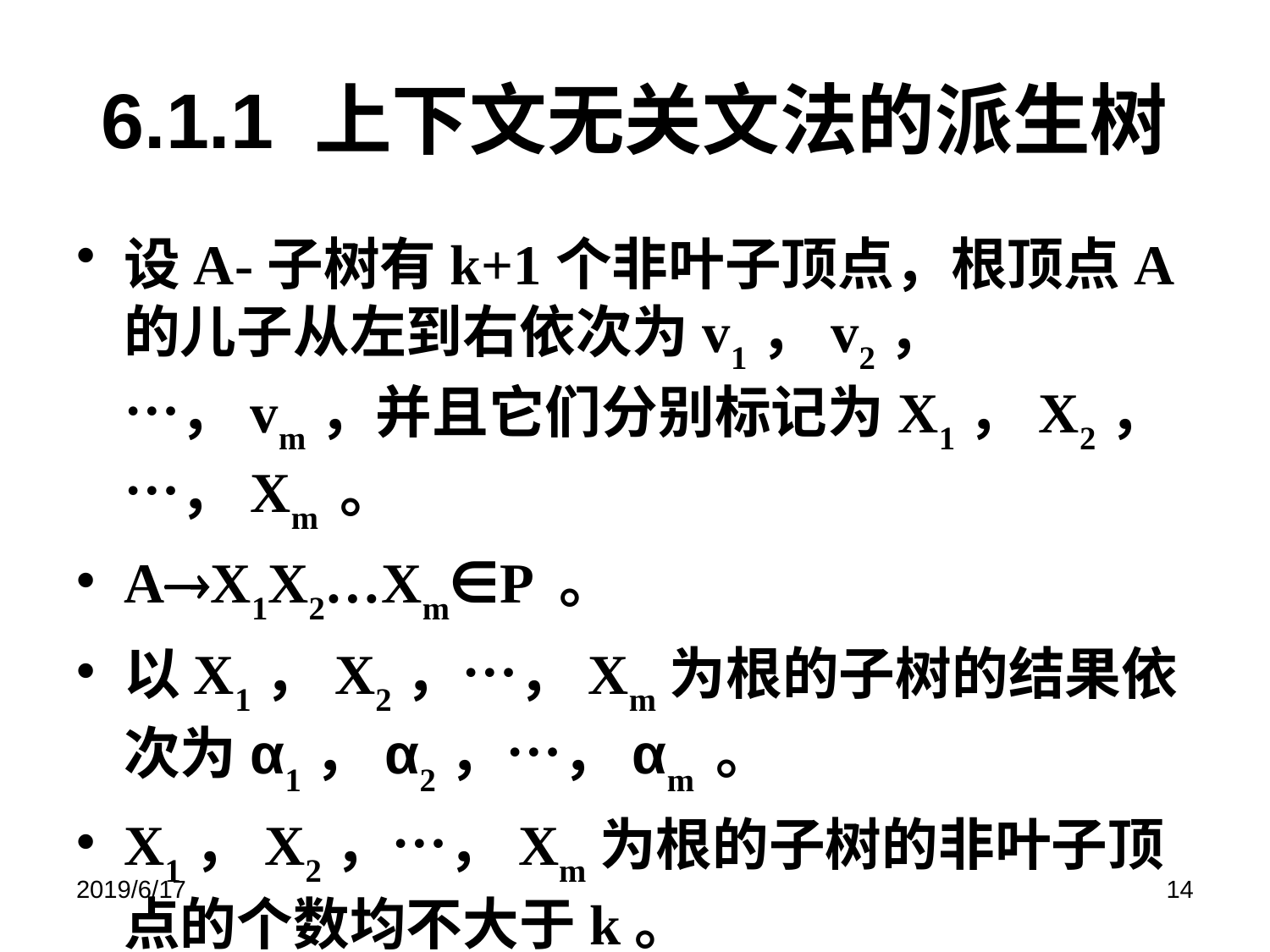

# 6.1.1 上下文无关文法的派生树
设A-子树有k+1个非叶子顶点，根顶点A的儿子从左到右依次为v1，v2，…，vm，并且它们分别标记为X1，X2，…，Xm 。
A→X1X2…Xm∈P 。
以X1，X2，…，Xm为根的子树的结果依次为α1，α2，…，αm 。
X1，X2，…，Xm为根的子树的非叶子顶点的个数均不大于k。
2019/6/17
14